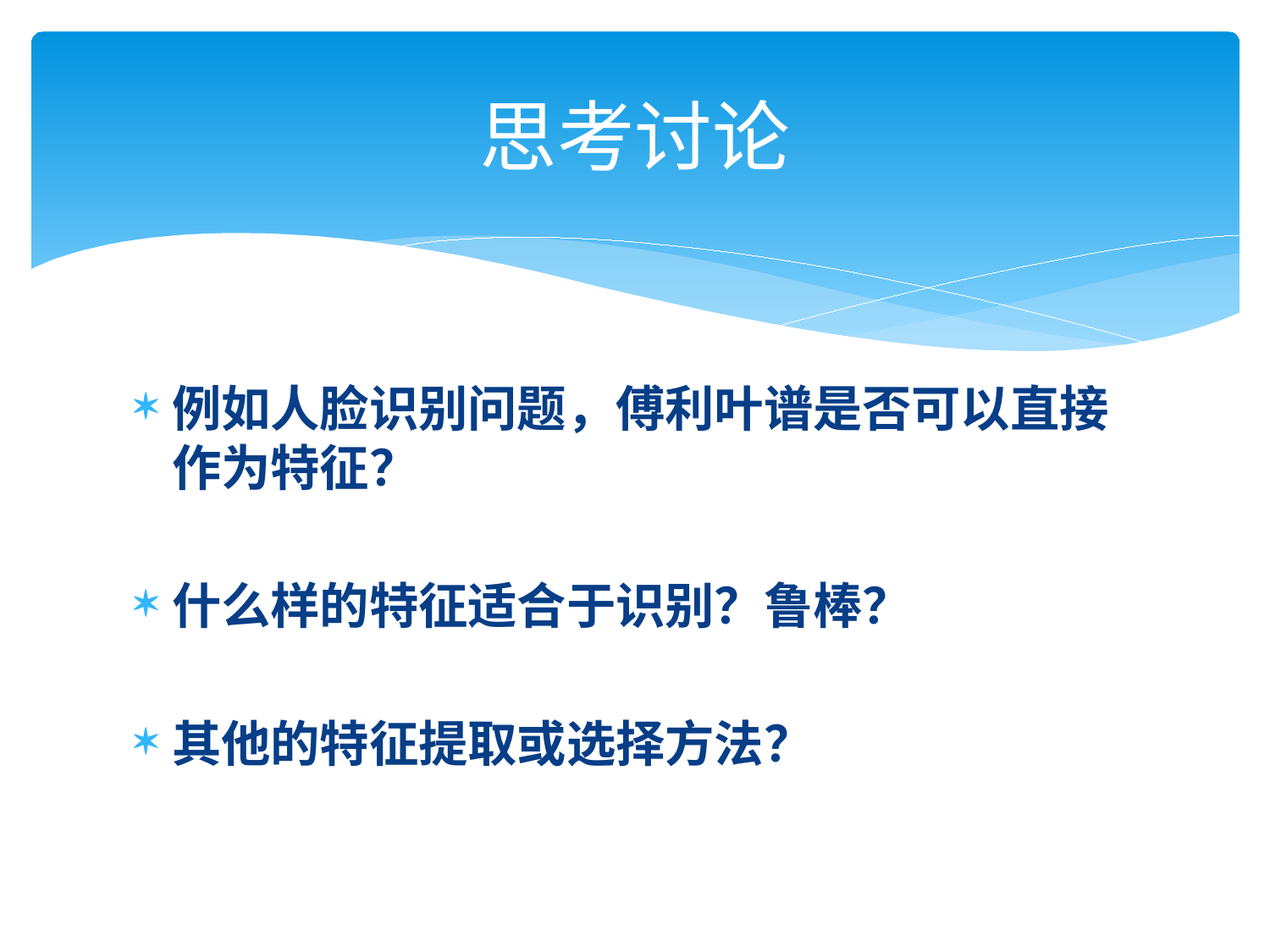

# 思考讨论
例如人脸识别问题，傅利叶谱是否可以直接作为特征？

什么样的特征适合于识别？鲁棒？

其他的特征提取或选择方法？